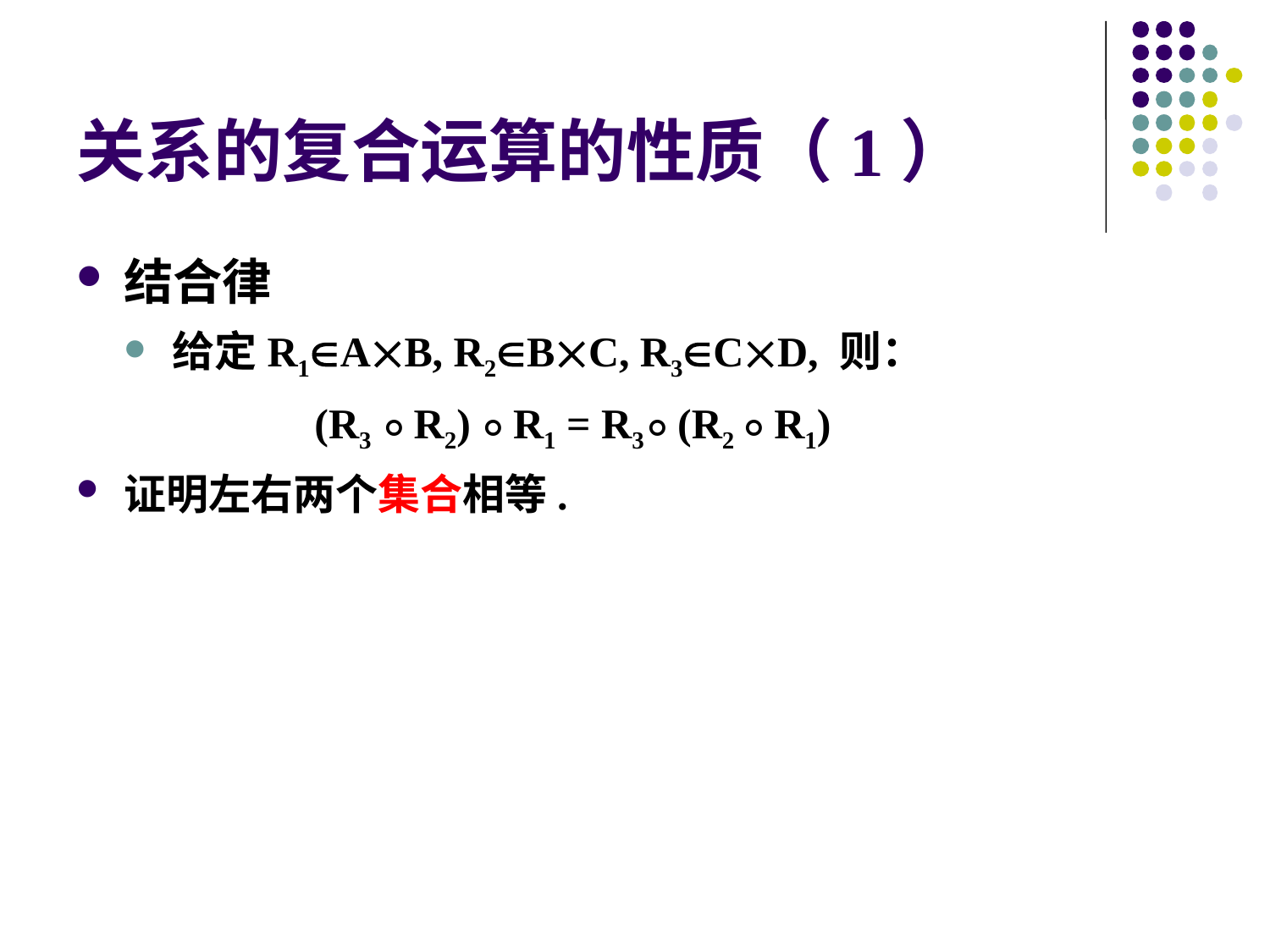

# 关系的复合运算的性质（1）
结合律
给定R1∈A×B, R2∈B×C, R3∈C×D, 则：
                  (R3   ⃘ R2)   ⃘ R1 = R3   ⃘ (R2    ⃘ R1)
证明左右两个集合相等.